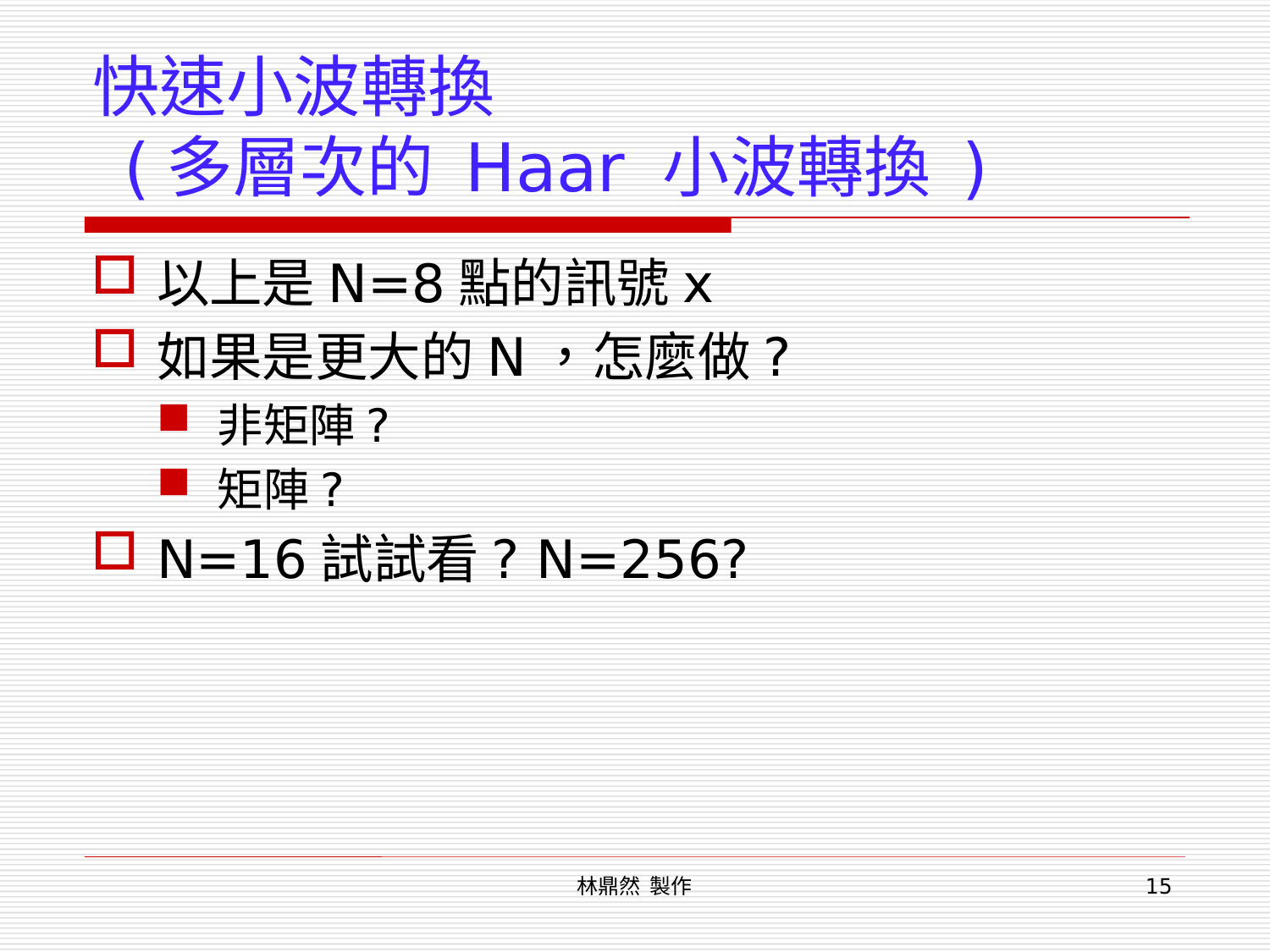

# 快速小波轉換 (多層次的 Haar 小波轉換 )
以上是N=8點的訊號x
如果是更大的N，怎麼做?
非矩陣?
矩陣?
N=16試試看? N=256?
林鼎然  製作
15